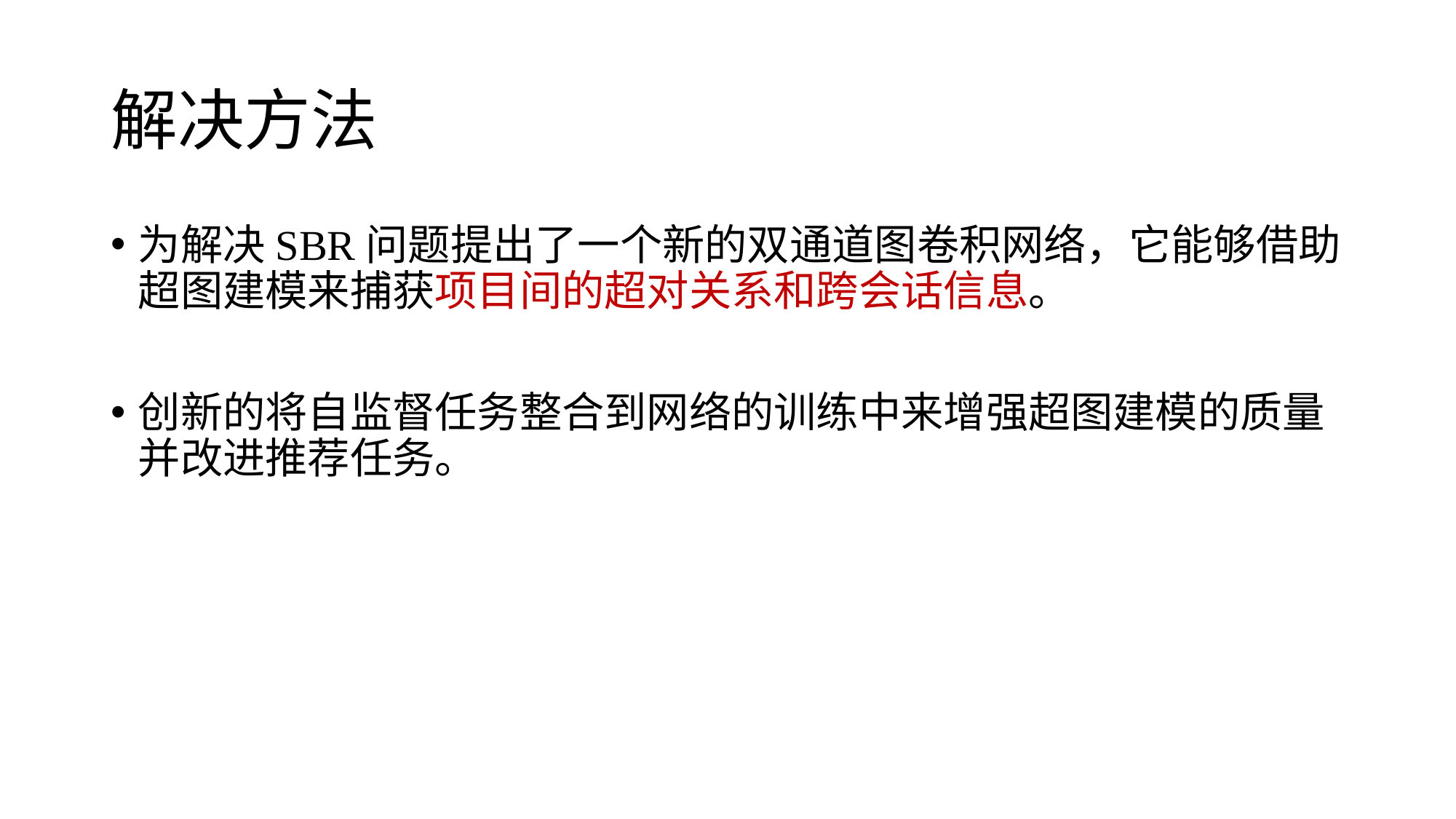

# 解决方法
为解决SBR问题提出了一个新的双通道图卷积网络，它能够借助超图建模来捕获项目间的超对关系和跨会话信息。

创新的将自监督任务整合到网络的训练中来增强超图建模的质量并改进推荐任务。